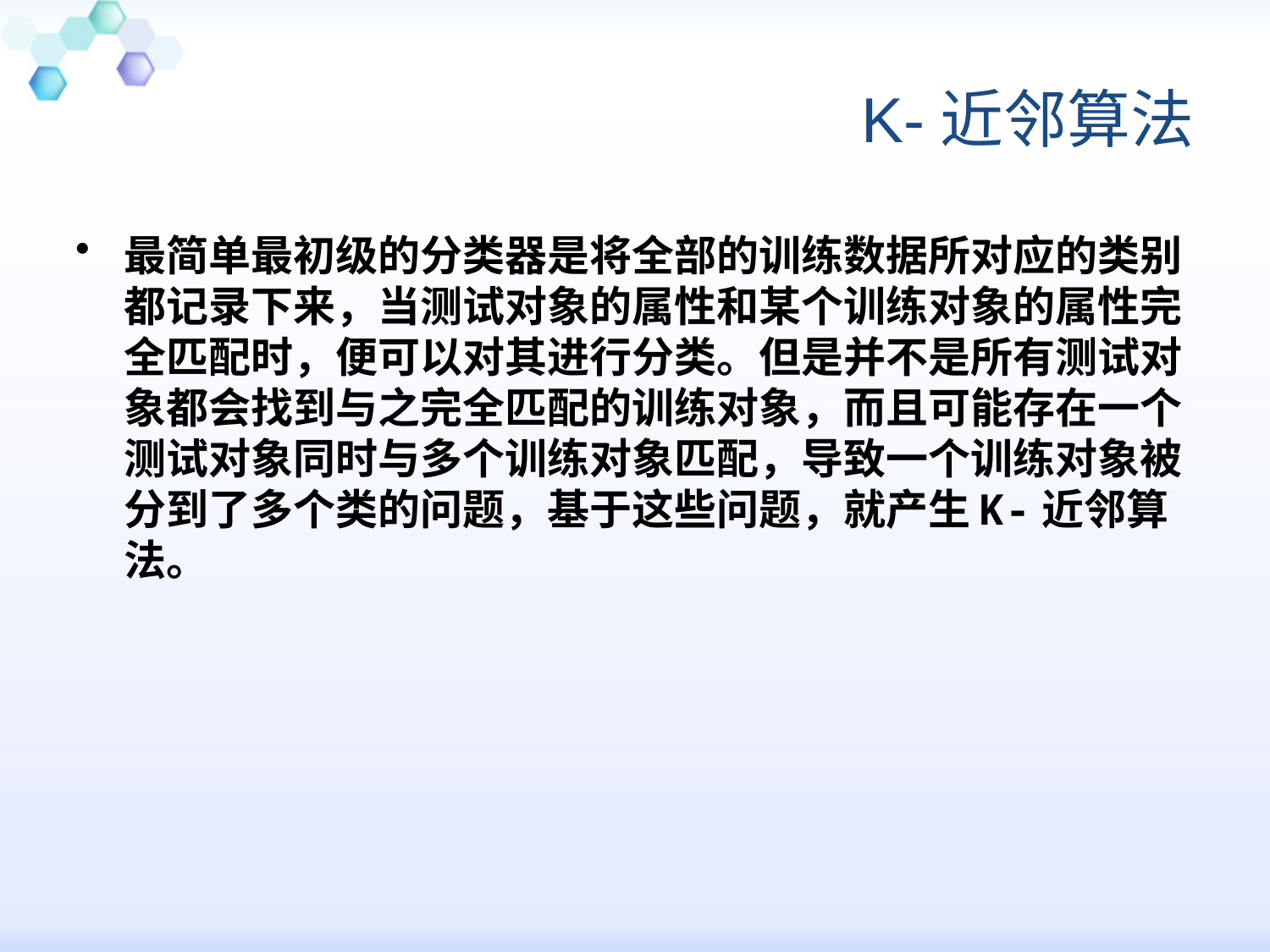

# K-近邻算法
最简单最初级的分类器是将全部的训练数据所对应的类别都记录下来，当测试对象的属性和某个训练对象的属性完全匹配时，便可以对其进行分类。但是并不是所有测试对象都会找到与之完全匹配的训练对象，而且可能存在一个测试对象同时与多个训练对象匹配，导致一个训练对象被分到了多个类的问题，基于这些问题，就产生K-近邻算法。

1